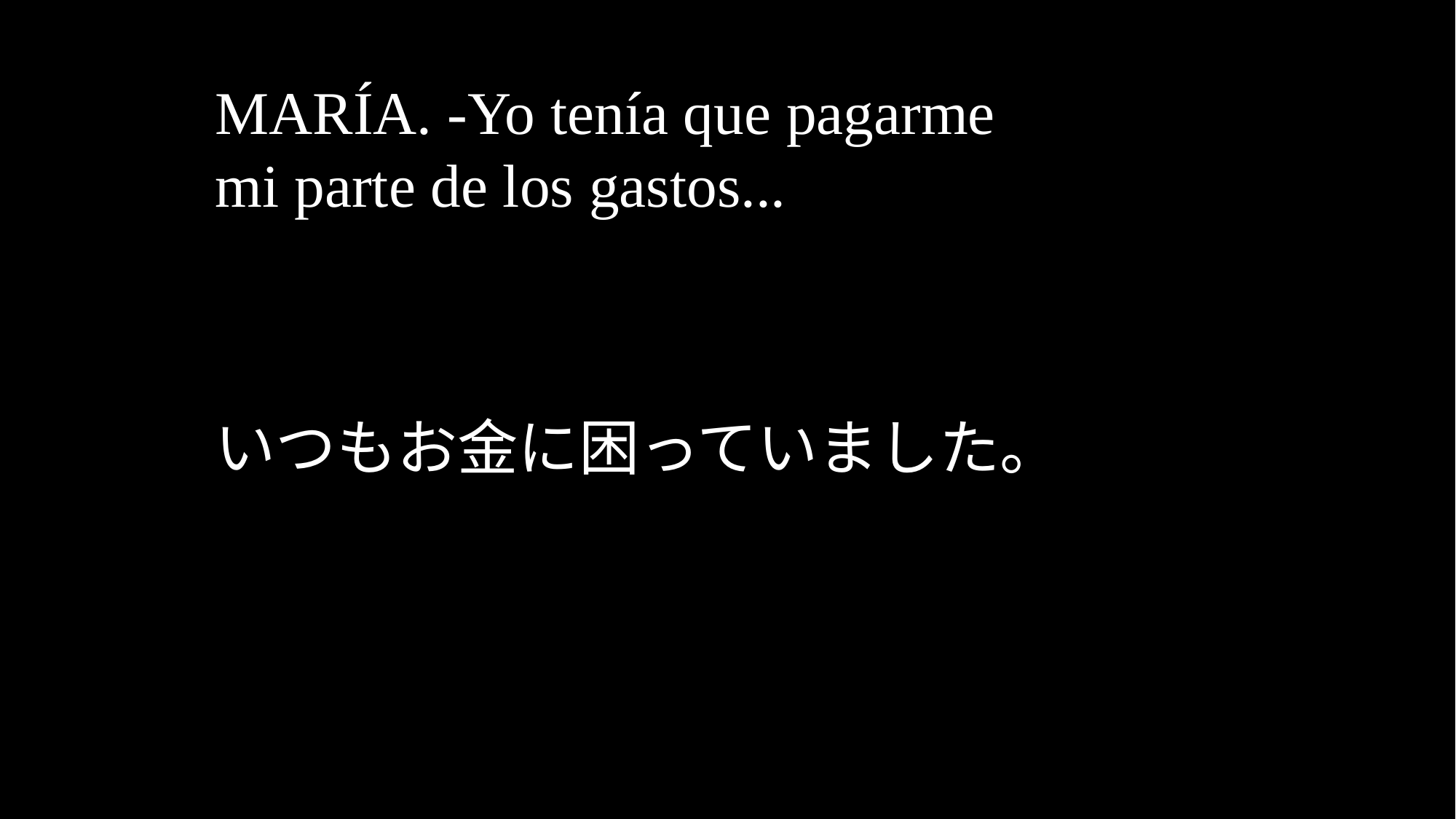

MARÍA. -Yo tenía que pagarme mi parte de los gastos...

いつもお金に困っていました。